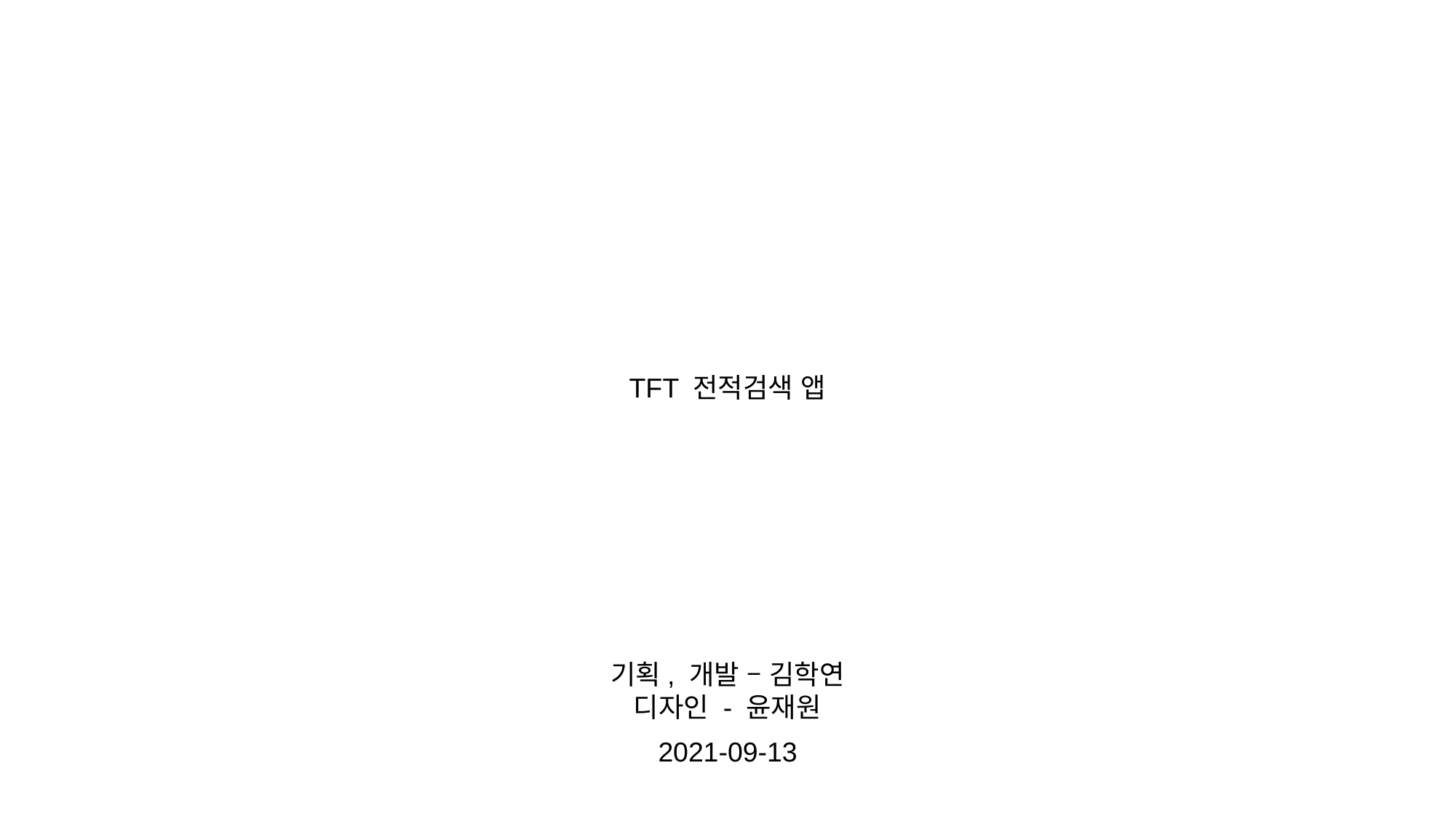

TFT 전적검색 앱
기획, 개발 – 김학연
디자인 - 윤재원
2021-09-13